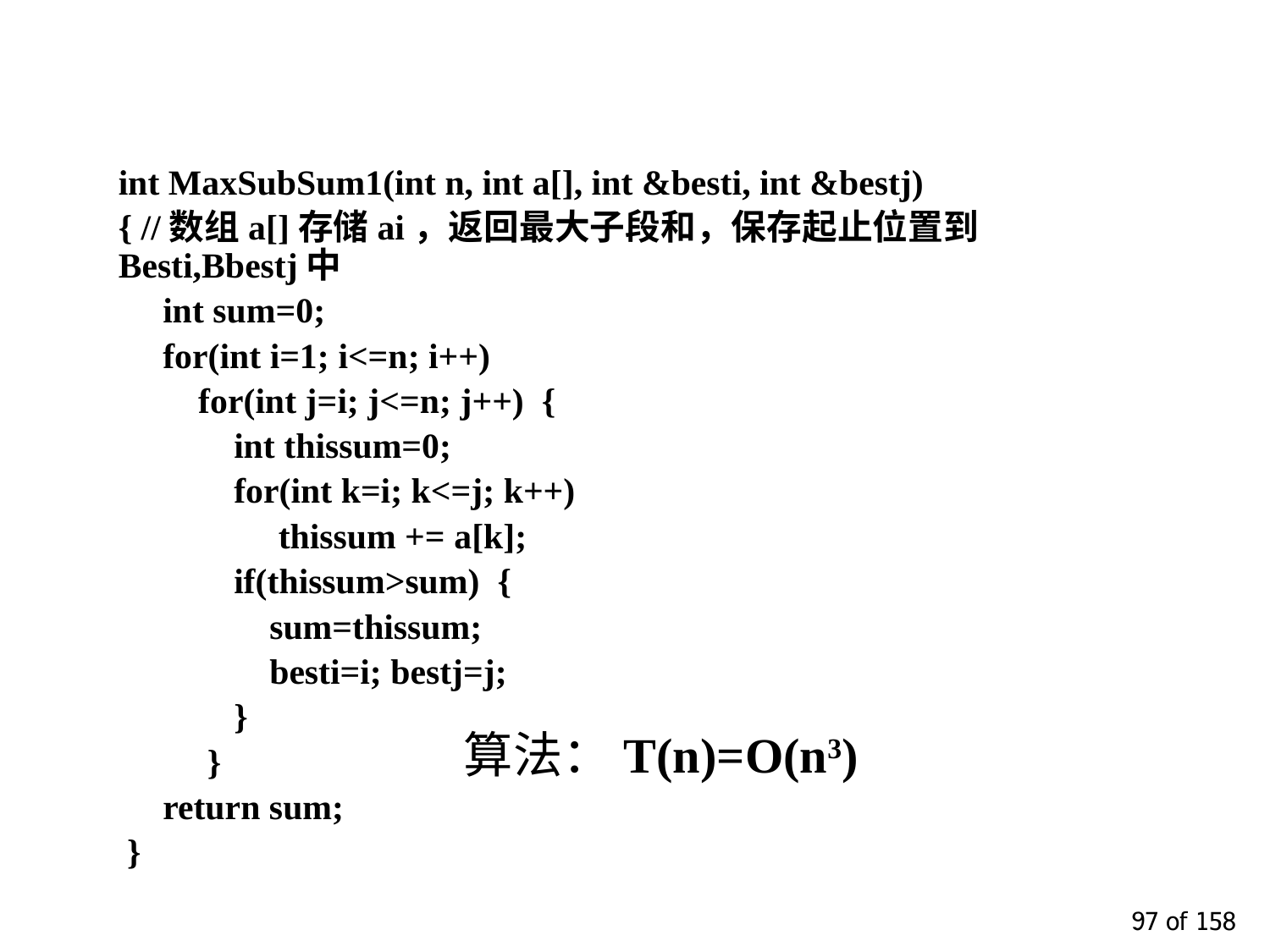

#
int MaxSubSum1(int n, int a[], int &besti, int &bestj)
{ //数组a[]存储ai，返回最大子段和，保存起止位置到Besti,Bbestj中
     int sum=0;
     for(int i=1; i<=n; i++)
         for(int j=i; j<=n; j++)  {
             int thissum=0;
             for(int k=i; k<=j; k++)
                  thissum += a[k];
             if(thissum>sum)  {
                 sum=thissum;
                 besti=i; bestj=j;
             }
          }
     return sum;
 }
算法：T(n)=O(n3)

97 of 158